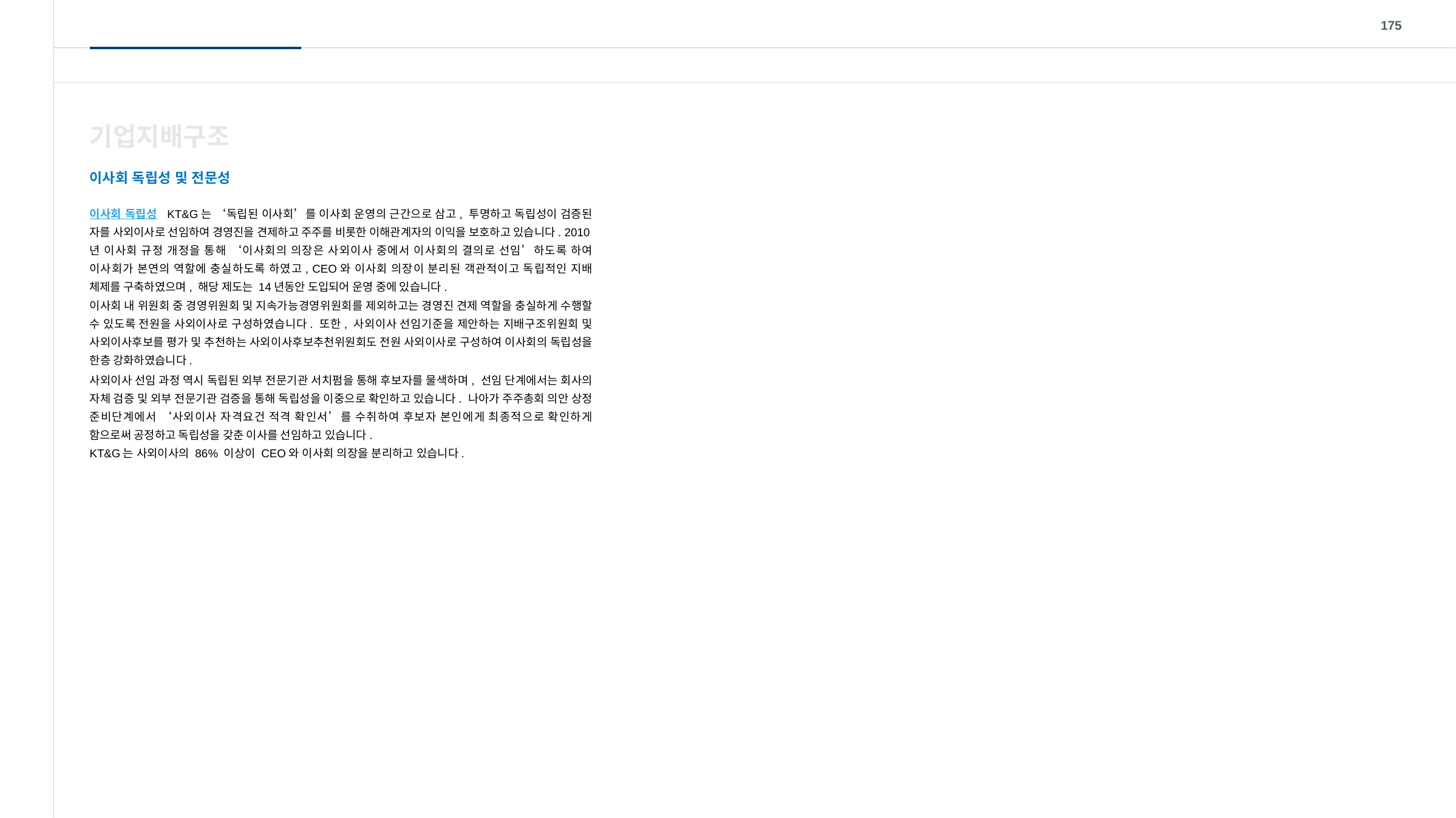

175
기업지배구조
이사회 독립성 및 전문성
이사회 독립성  KT&G는 ‘독립된 이사회’를 이사회 운영의 근간으로 삼고, 투명하고 독립성이 검증된 자를 사외이사로 선임하여 경영진을 견제하고 주주를 비롯한 이해관계자의 이익을 보호하고 있습니다. 2010년 이사회 규정 개정을 통해 ‘이사회의 의장은 사외이사 중에서 이사회의 결의로 선임’하도록 하여 이사회가 본연의 역할에 충실하도록 하였고, CEO와 이사회 의장이 분리된 객관적이고 독립적인 지배 체제를 구축하였으며, 해당 제도는 14년동안 도입되어 운영 중에 있습니다.
이사회 내 위원회 중 경영위원회 및 지속가능경영위원회를 제외하고는 경영진 견제 역할을 충실하게 수행할 수 있도록 전원을 사외이사로 구성하였습니다. 또한, 사외이사 선임기준을 제안하는 지배구조위원회 및 사외이사후보를 평가 및 추천하는 사외이사후보추천위원회도 전원 사외이사로 구성하여 이사회의 독립성을 한층 강화하였습니다.
사외이사 선임 과정 역시 독립된 외부 전문기관 서치펌을 통해 후보자를 물색하며, 선임 단계에서는 회사의 자체 검증 및 외부 전문기관 검증을 통해 독립성을 이중으로 확인하고 있습니다. 나아가 주주총회 의안 상정 준비단계에서 ‘사외이사 자격요건 적격 확인서’를 수취하여 후보자 본인에게 최종적으로 확인하게 함으로써 공정하고 독립성을 갖춘 이사를 선임하고 있습니다.
KT&G는 사외이사의 86% 이상이 CEO와 이사회 의장을 분리하고 있습니다.